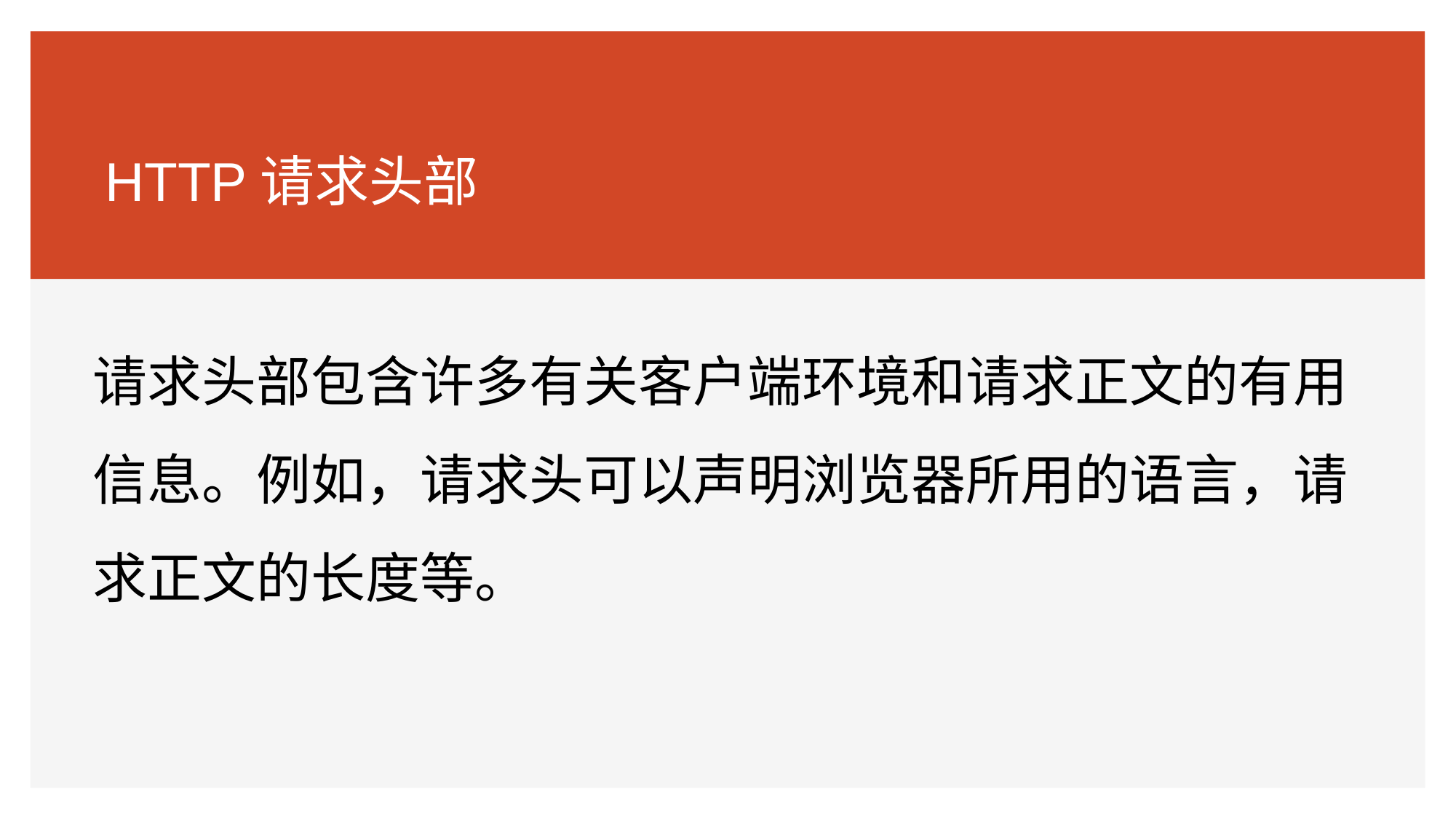

HTTP请求头部
# 请求头部包含许多有关客户端环境和请求正文的有用信息。例如，请求头可以声明浏览器所用的语言，请求正文的长度等。